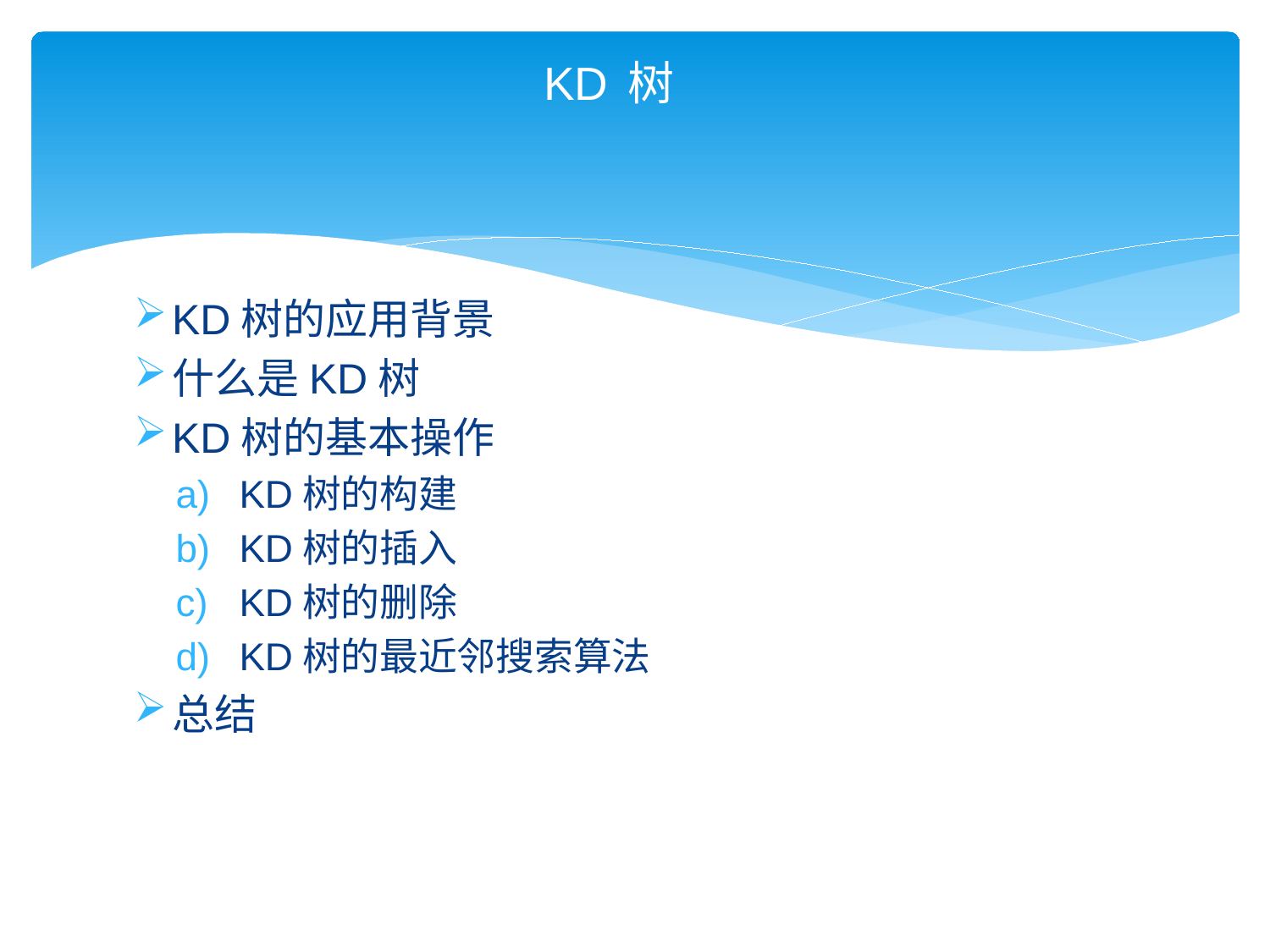

# KD 树
KD树的应用背景
什么是KD树
KD树的基本操作
KD树的构建
KD树的插入
KD树的删除
KD树的最近邻搜索算法
总结